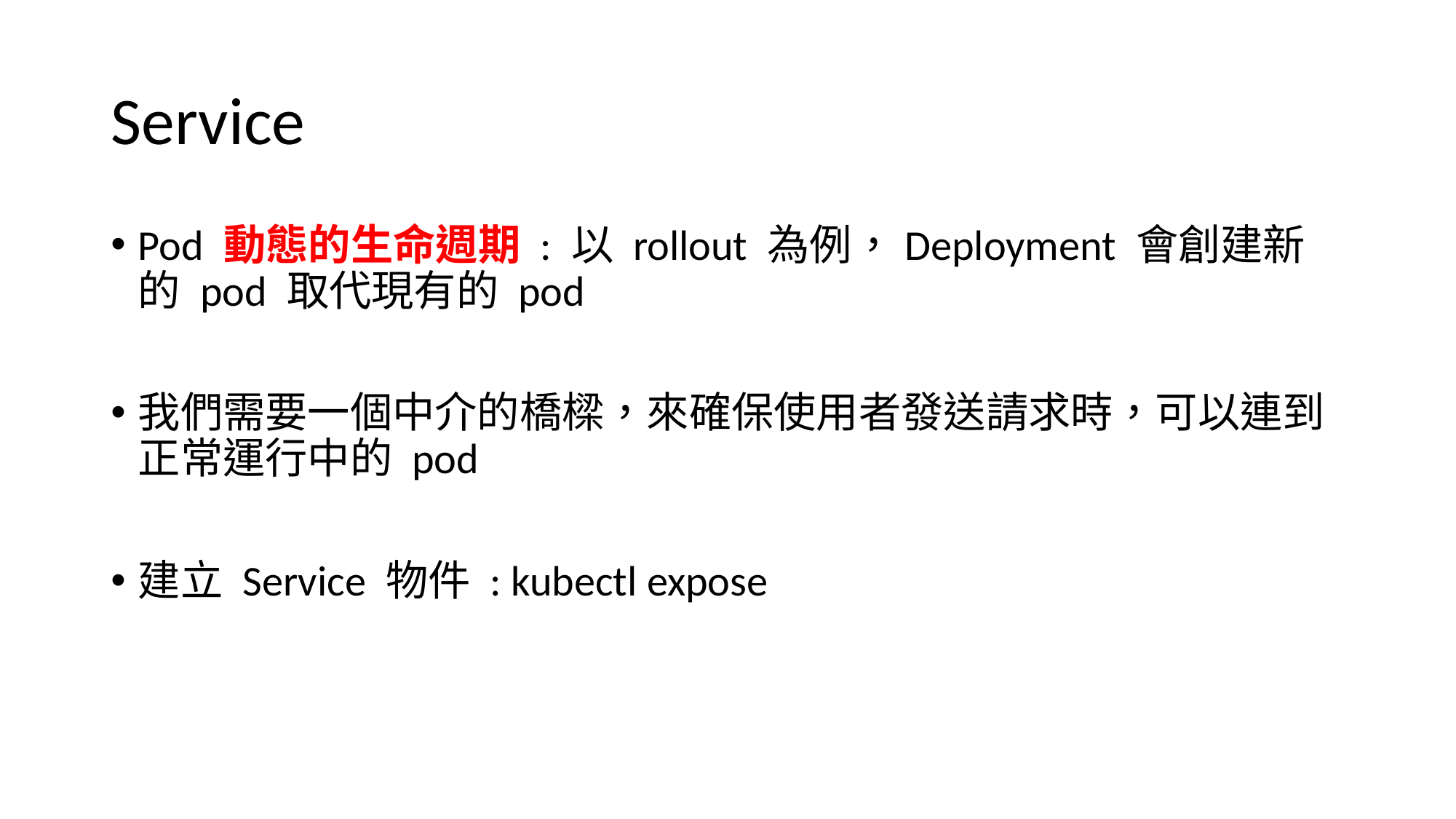

# Service
Pod 動態的生命週期 : 以 rollout 為例，Deployment 會創建新的 pod 取代現有的 pod

我們需要一個中介的橋樑，來確保使用者發送請求時，可以連到正常運行中的 pod

建立 Service 物件 : kubectl expose